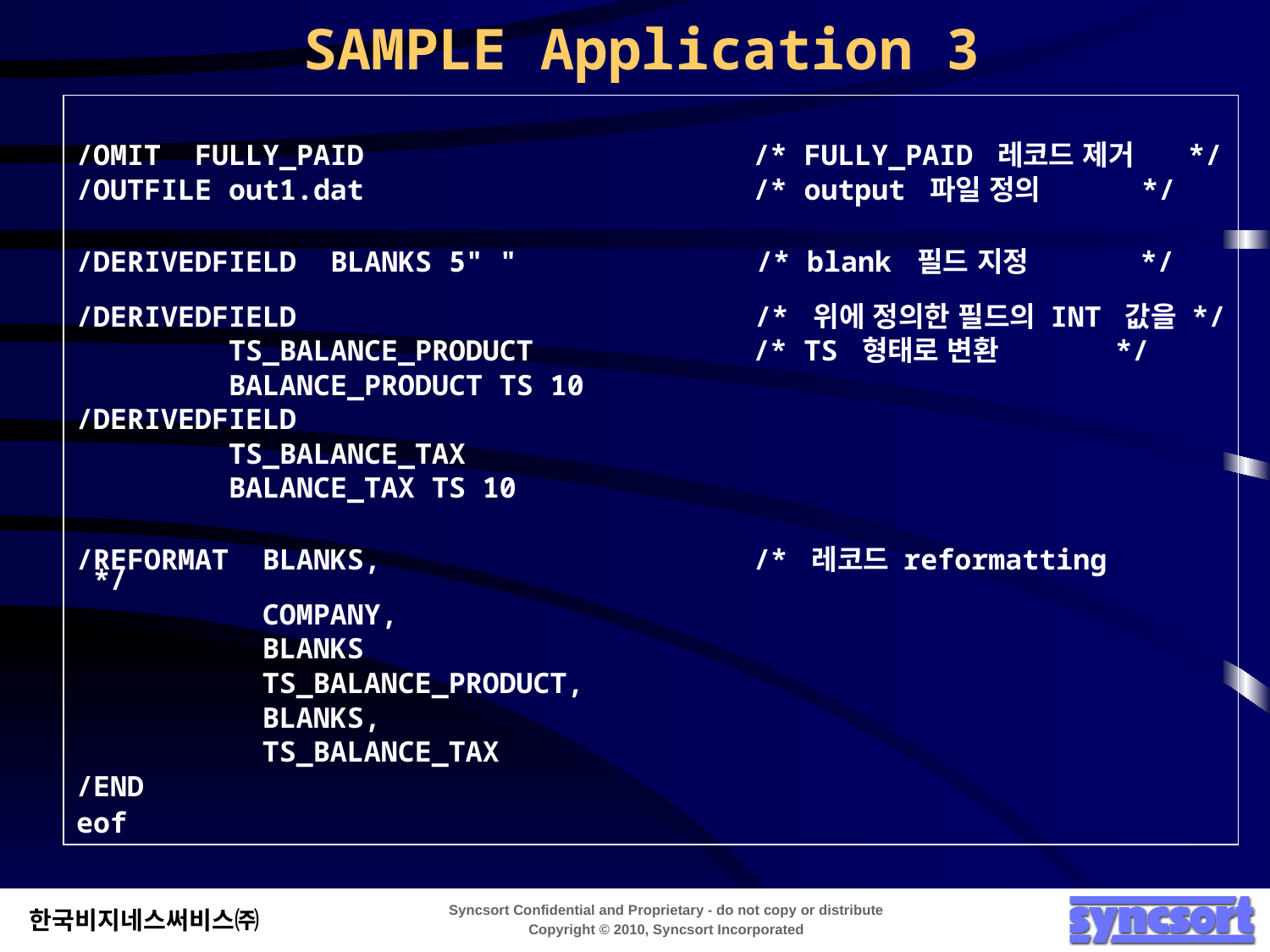

SAMPLE Application 3

/OMIT  FULLY_PAID                       /* FULLY_PAID 레코드 제거      */
/OUTFILE out1.dat                       /* output 파일 정의            */

/DERIVEDFIELD  BLANKS 5" "              /* blank 필드 지정             */
/DERIVEDFIELD                           /* 위에 정의한 필드의 INT 값을 */
         TS_BALANCE_PRODUCT             /* TS 형태로 변환              */
         BALANCE_PRODUCT TS 10
/DERIVEDFIELD
         TS_BALANCE_TAX
         BALANCE_TAX TS 10

/REFORMAT  BLANKS,                      /* 레코드 reformatting         */
           COMPANY,
           BLANKS
           TS_BALANCE_PRODUCT,
           BLANKS,
           TS_BALANCE_TAX
/END
eof